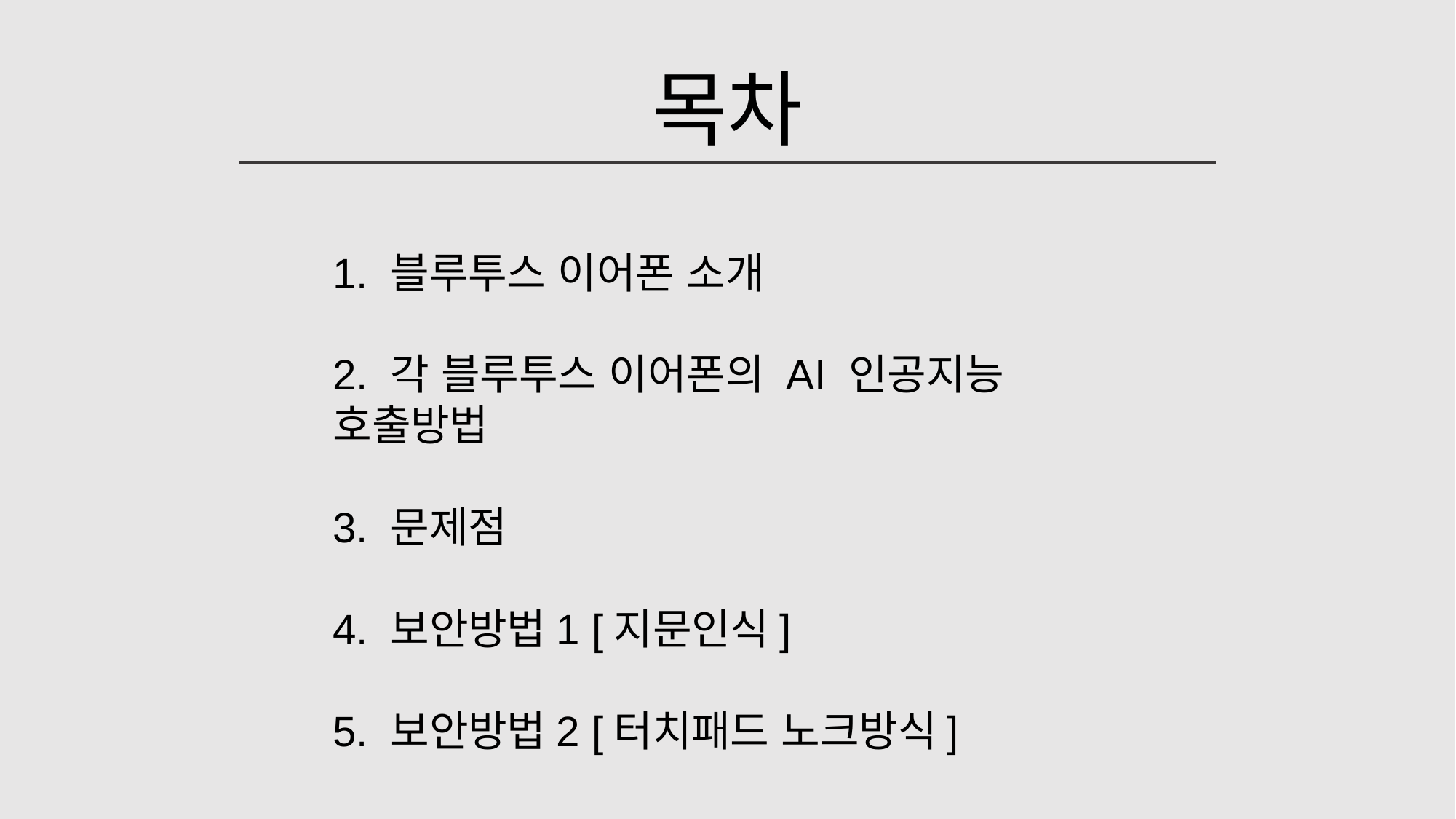

목차
1. 블루투스 이어폰 소개

2. 각 블루투스 이어폰의 AI 인공지능 호출방법

3. 문제점

4. 보안방법1 [지문인식]

5. 보안방법2 [터치패드 노크방식]